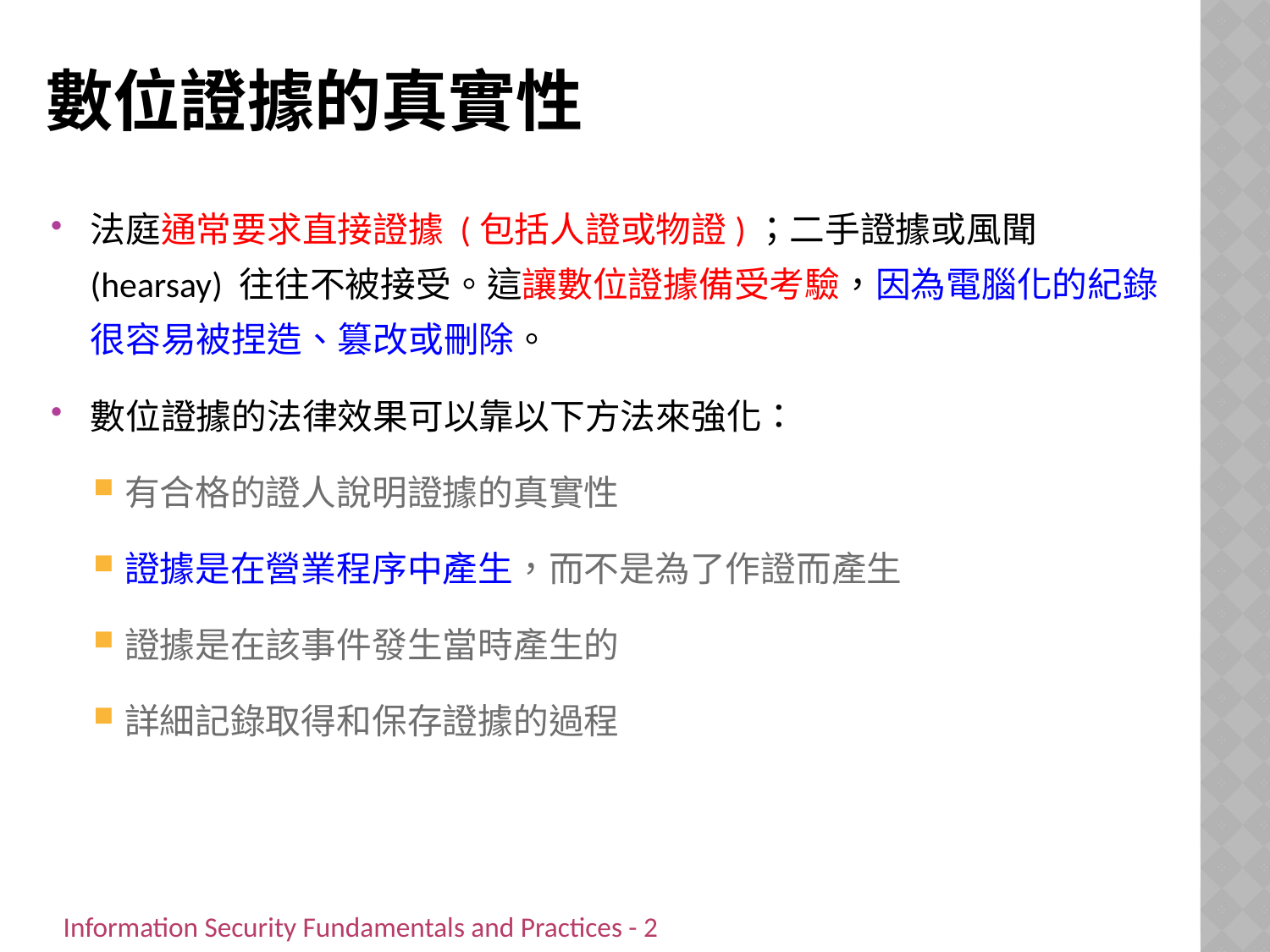

# 數位證據的真實性
法庭通常要求直接證據 (包括人證或物證)；二手證據或風聞 (hearsay) 往往不被接受。這讓數位證據備受考驗，因為電腦化的紀錄很容易被捏造、篡改或刪除。
數位證據的法律效果可以靠以下方法來強化：
有合格的證人說明證據的真實性
證據是在營業程序中產生，而不是為了作證而產生
證據是在該事件發生當時產生的
詳細記錄取得和保存證據的過程